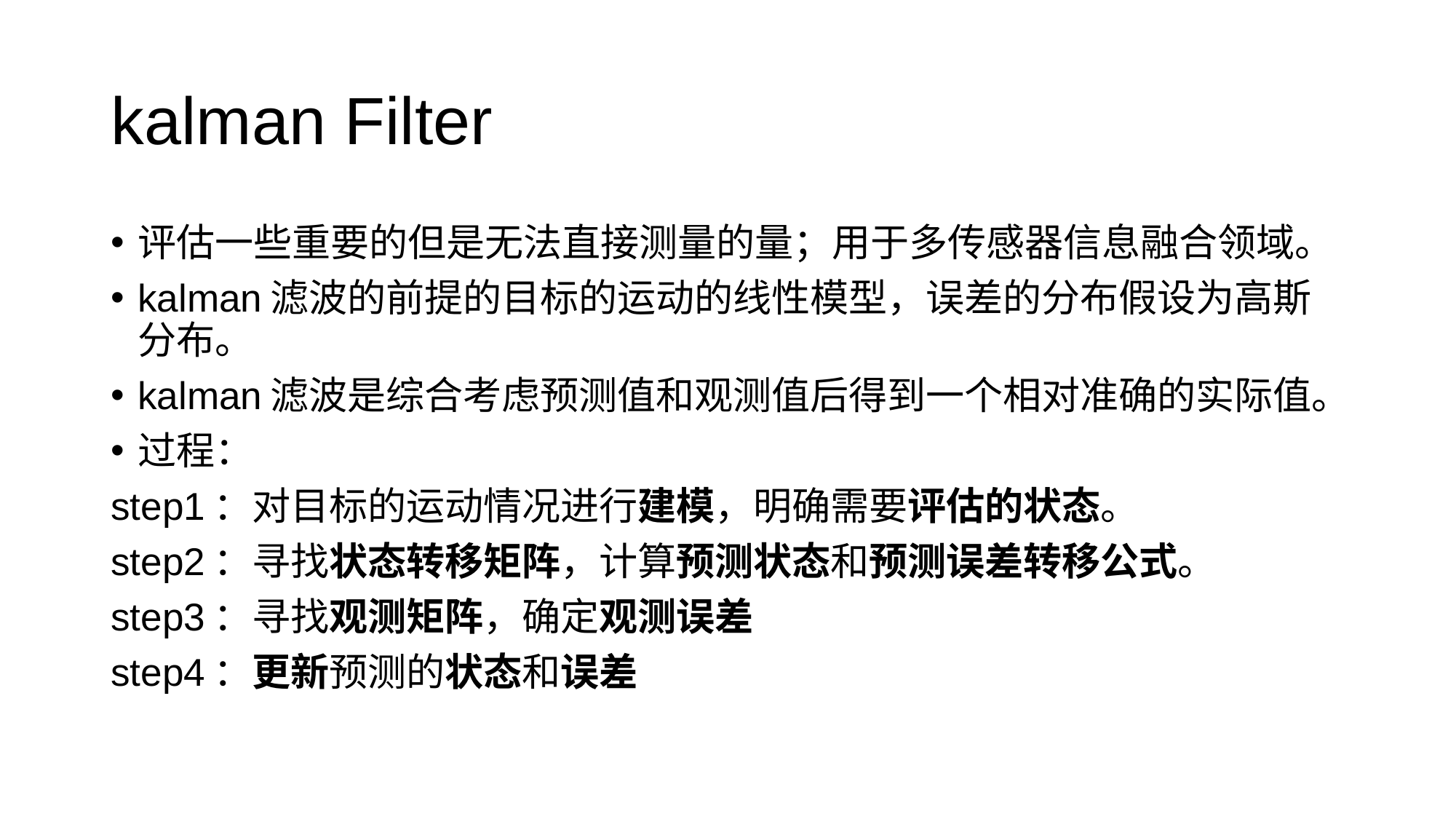

# kalman Filter
评估一些重要的但是无法直接测量的量；用于多传感器信息融合领域。
kalman滤波的前提的目标的运动的线性模型，误差的分布假设为高斯分布。
kalman滤波是综合考虑预测值和观测值后得到一个相对准确的实际值。
过程：
step1：对目标的运动情况进行建模，明确需要评估的状态。
step2：寻找状态转移矩阵，计算预测状态和预测误差转移公式。
step3：寻找观测矩阵，确定观测误差
step4：更新预测的状态和误差